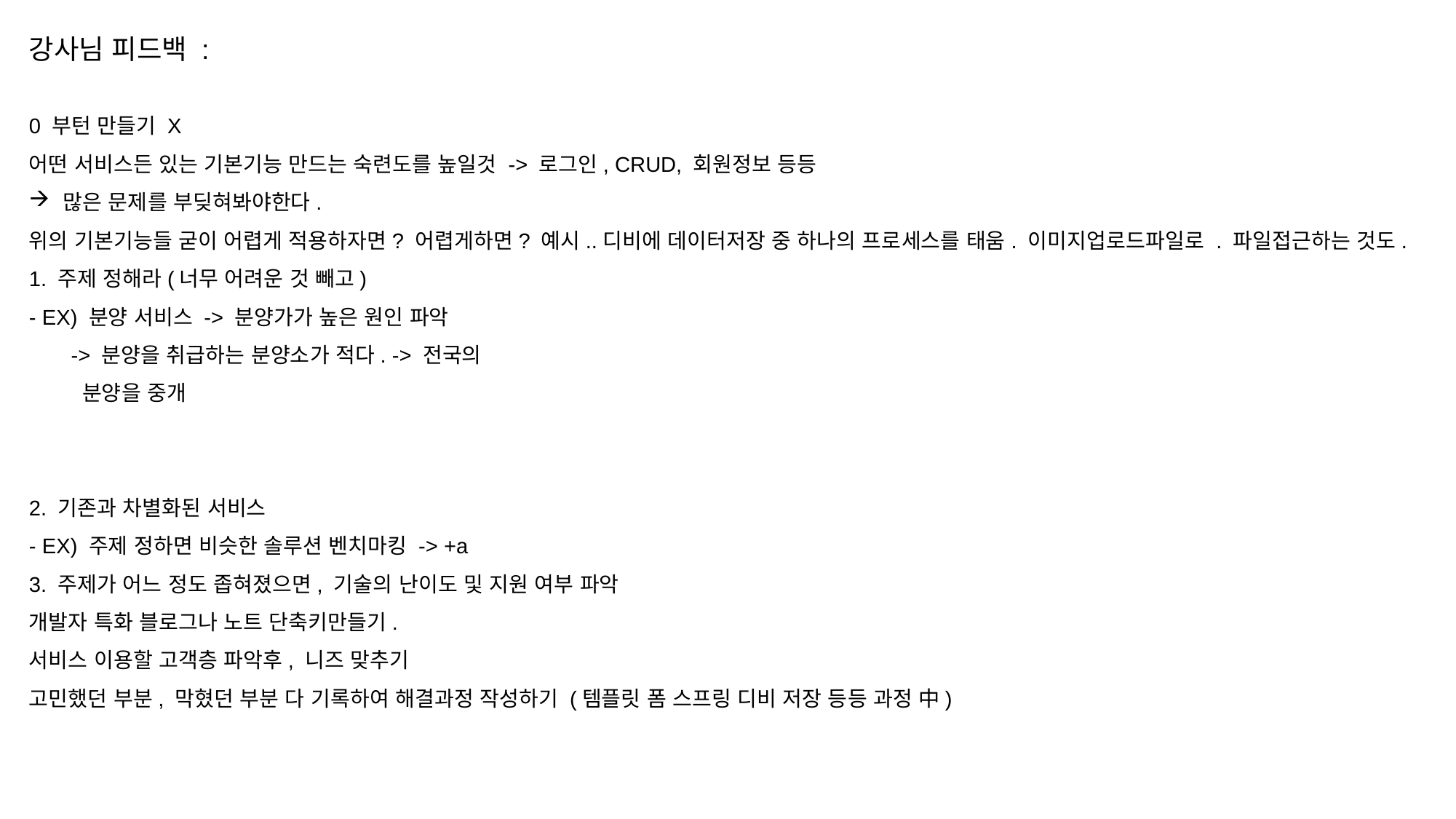

강사님 피드백 :
0 부턴 만들기 X
어떤 서비스든 있는 기본기능 만드는 숙련도를 높일것 -> 로그인, CRUD, 회원정보 등등
많은 문제를 부딪혀봐야한다.
위의 기본기능들 굳이 어렵게 적용하자면? 어렵게하면? 예시..디비에 데이터저장 중 하나의 프로세스를 태움. 이미지업로드파일로 . 파일접근하는 것도.
1. 주제 정해라(너무 어려운 것 빼고)
- EX) 분양 서비스 -> 분양가가 높은 원인 파악
       -> 분양을 취급하는 분양소가 적다. -> 전국의
        분양을 중개

2. 기존과 차별화된 서비스
- EX) 주제 정하면 비슷한 솔루션 벤치마킹 -> +a
3. 주제가 어느 정도 좁혀졌으면, 기술의 난이도 및 지원 여부 파악
개발자 특화 블로그나 노트 단축키만들기.
서비스 이용할 고객층 파악후, 니즈 맞추기
고민했던 부분, 막혔던 부분 다 기록하여 해결과정 작성하기 (템플릿 폼 스프링 디비 저장 등등 과정 中)